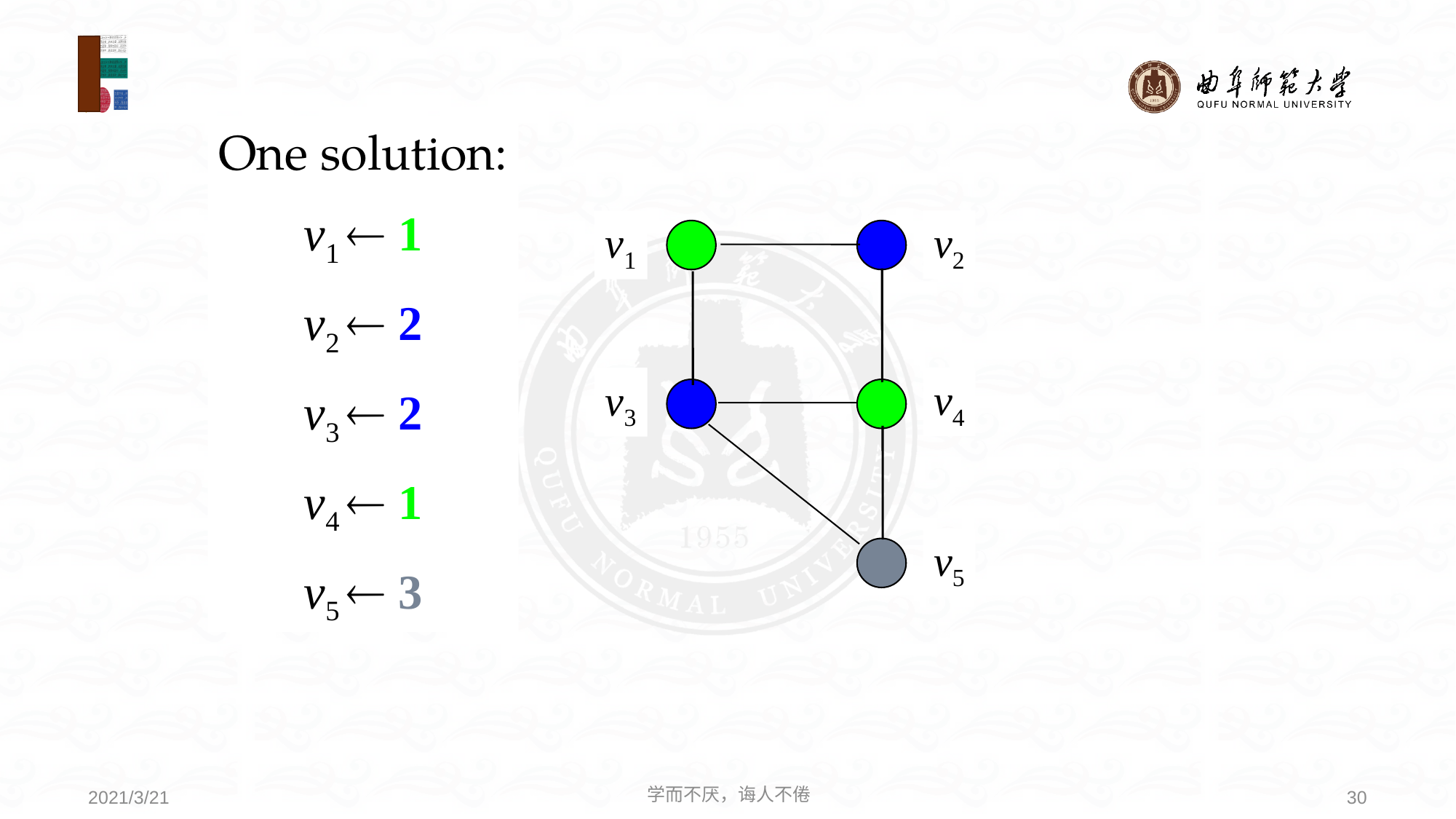

One solution:
v1 ← 1
v2 ← 2
v3 ← 2
v4 ← 1
v5 ← 3
v2
v1

v4
v3

v5

学而不厌，诲人不倦
30
2021/3/21